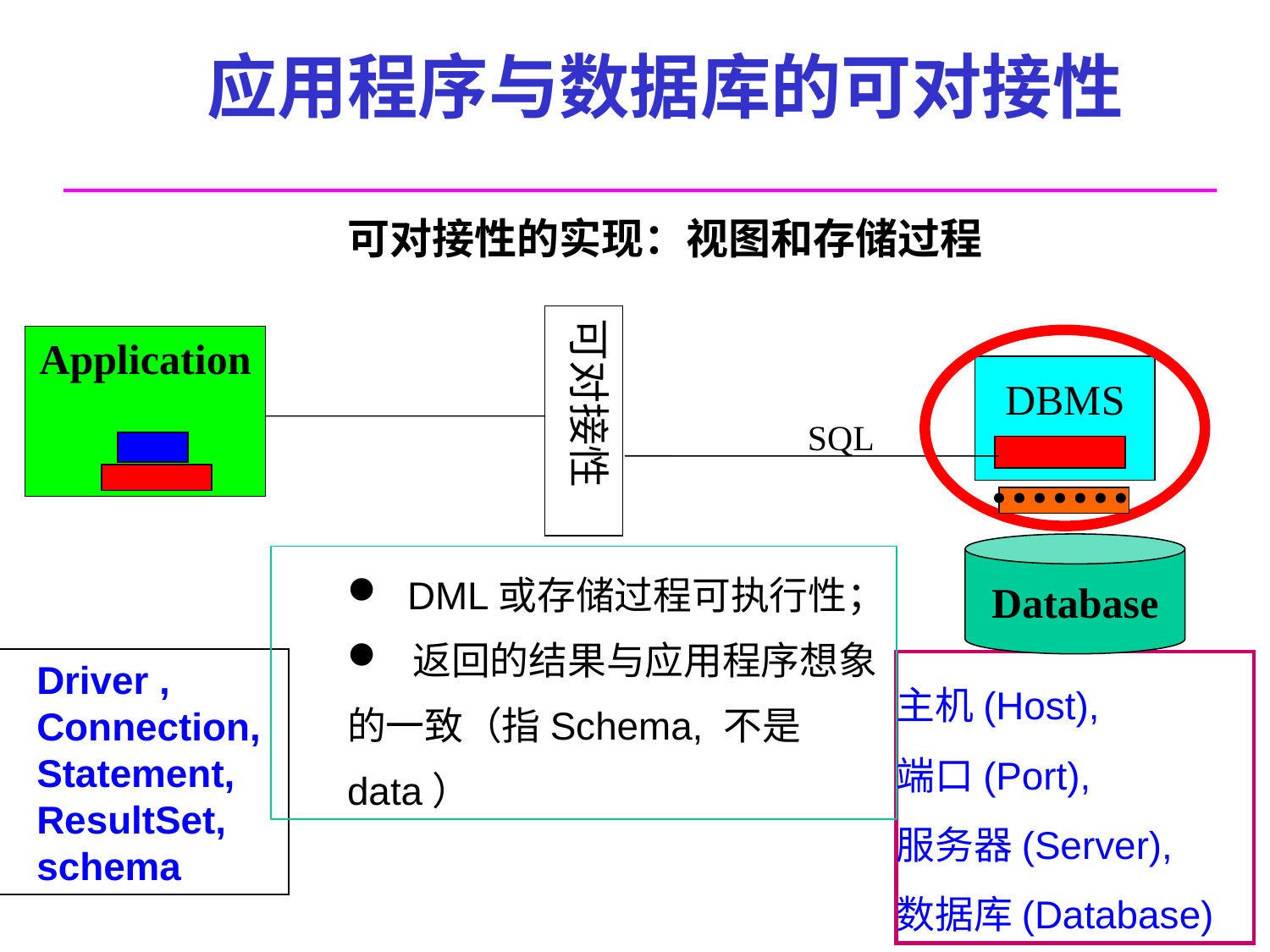

# 应用程序与数据库的可对接性
可对接性的实现：视图和存储过程
可对接性
Application

DBMS

SQL

Database
  DML或存储过程可执行性；
  返回的结果与应用程序想象的一致（指Schema, 不是data）
Driver ,
Connection,
Statement,
ResultSet,
schema
主机(Host),
端口(Port),
服务器(Server),
数据库(Database)